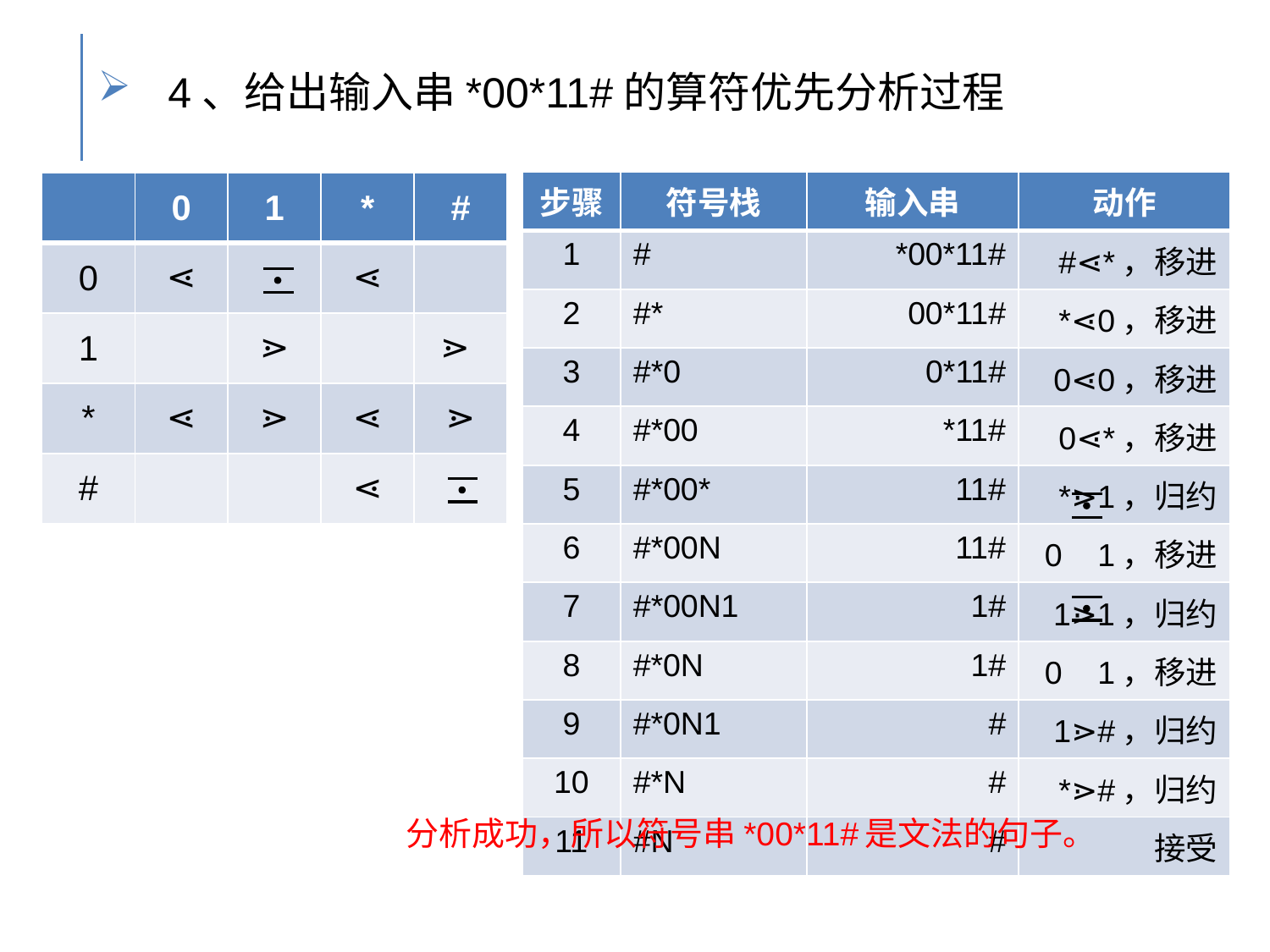

4、给出输入串*00*11#的算符优先分析过程
| 步骤 | 符号栈 | 输入串 | 动作 |
| --- | --- | --- | --- |
| 1 | # | \*00\*11# | #⋖\*，移进 |
| 2 | #\* | 00\*11# | \*⋖0，移进 |
| 3 | #\*0 | 0\*11# | 0⋖0，移进 |
| 4 | #\*00 | \*11# | 0⋖\*，移进 |
| 5 | #\*00\* | 11# | \*⋗1，归约 |
| 6 | #\*00N | 11# | 0 1，移进 |
| 7 | #\*00N1 | 1# | 1⋗1，归约 |
| 8 | #\*0N | 1# | 0 1，移进 |
| 9 | #\*0N1 | # | 1⋗#，归约 |
| 10 | #\*N | # | \*⋗#，归约 |
| 11 | #N | # | 接受 |
|  | 0 | 1 | \* | # |
| --- | --- | --- | --- | --- |
| 0 | ⋖ |  | ⋖ |  |
| 1 |  | ⋗ |  | ⋗ |
| \* | ⋖ | ⋗ | ⋖ | ⋗ |
| # |  |  | ⋖ |  |

分析成功，所以符号串*00*11#是文法的句子。
24